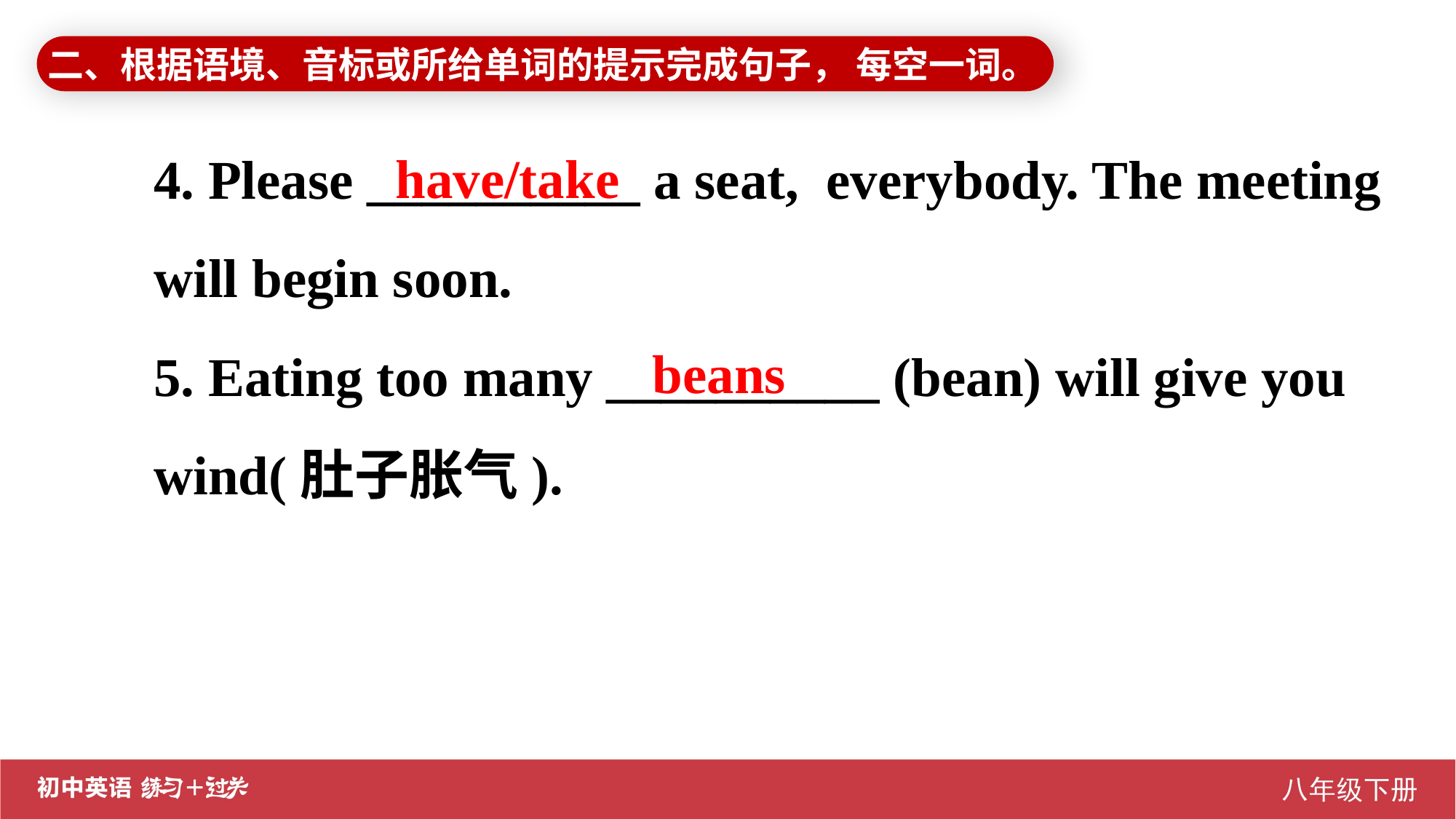

二、根据语境、音标或所给单词的提示完成句子， 每空一词。
4. Please __________ a seat,  everybody. The meeting will begin soon.
5. Eating too many __________ (bean) will give you wind(肚子胀气).
have/take
beans